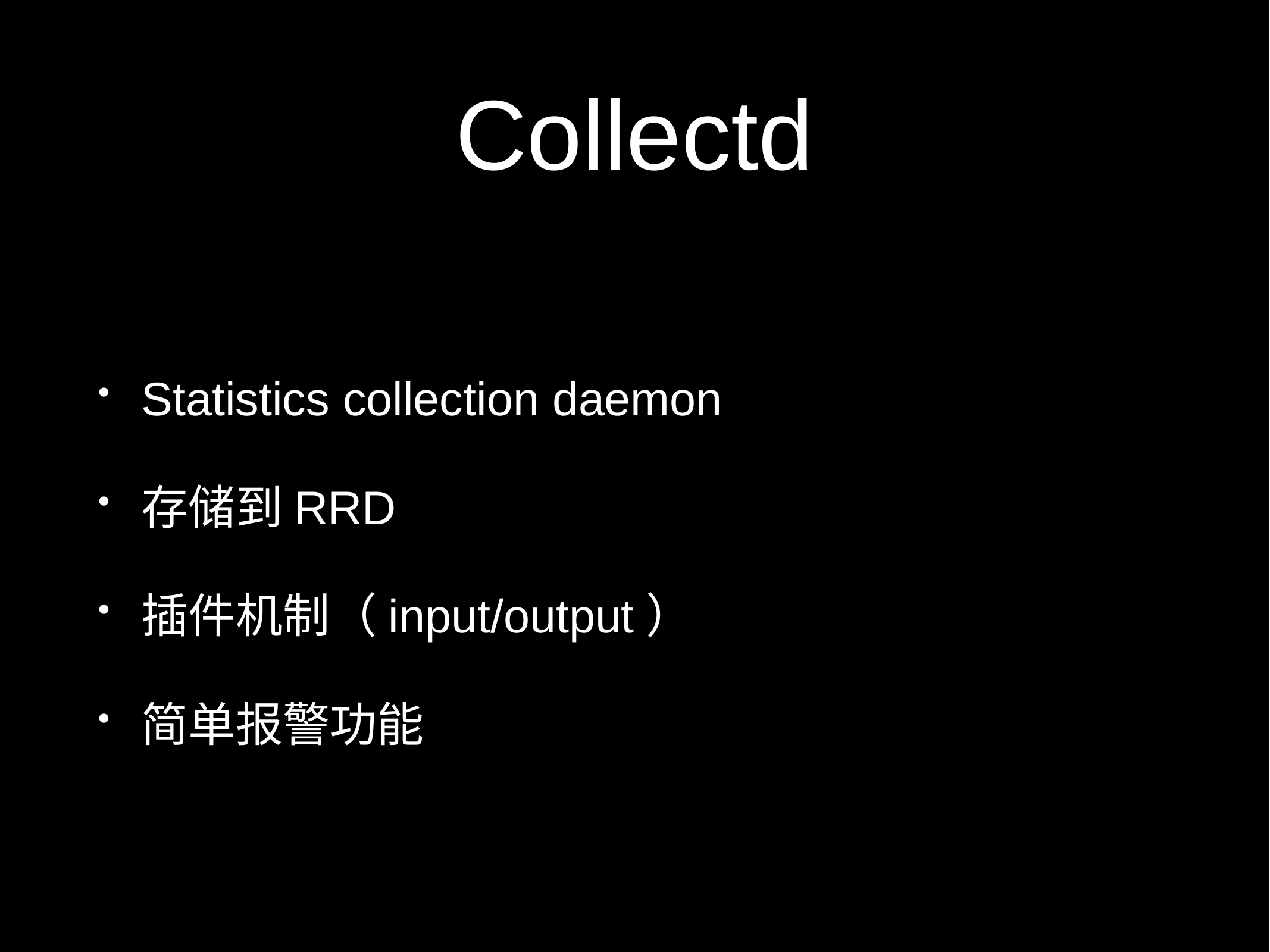

# Collectd
Statistics collection daemon
存储到RRD
插件机制（input/output）
简单报警功能